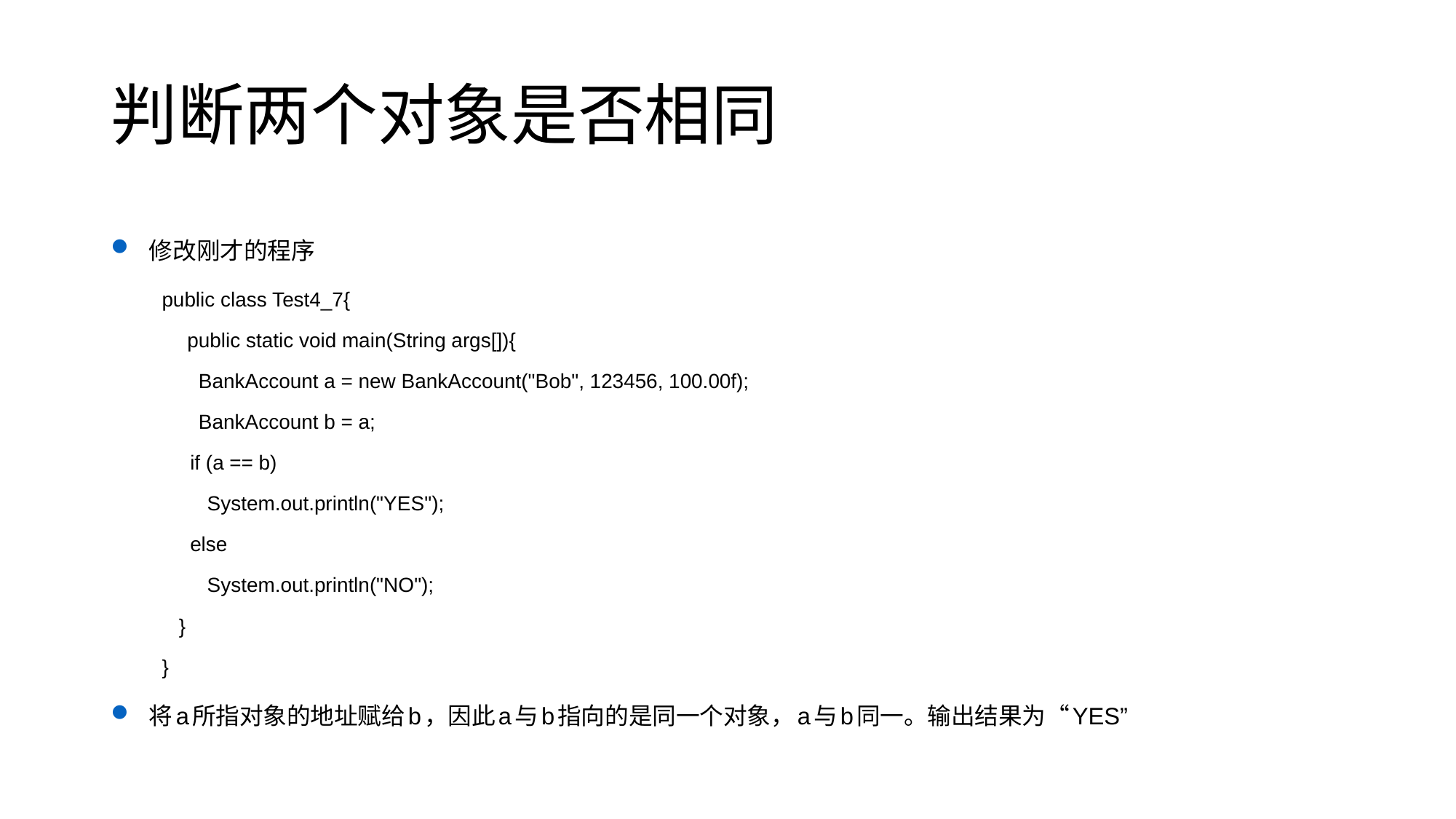

# 判断两个对象是否相同
修改刚才的程序
public class Test4_7{
	public static void main(String args[]){
	  BankAccount a = new BankAccount("Bob", 123456, 100.00f);
	  BankAccount b = a;
     if (a == b)
        System.out.println("YES");
     else
        System.out.println("NO");
   }
}
将a所指对象的地址赋给b，因此a与b指向的是同一个对象，a与b同一。输出结果为“YES”